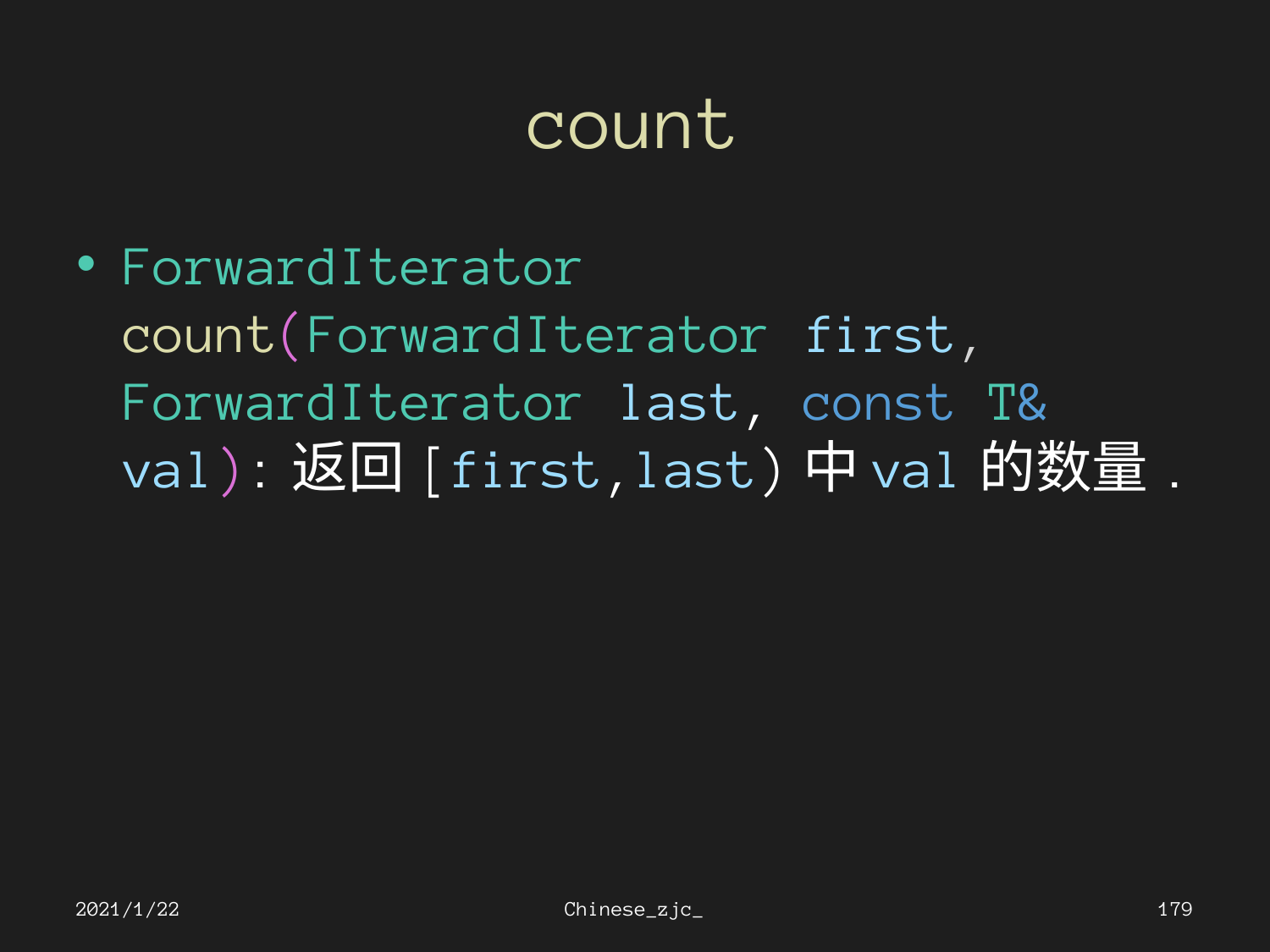

# count
ForwardIterator count(ForwardIterator first, ForwardIterator last, const T& val):返回[first,last)中val的数量.
2021/1/22
Chinese_zjc_
179